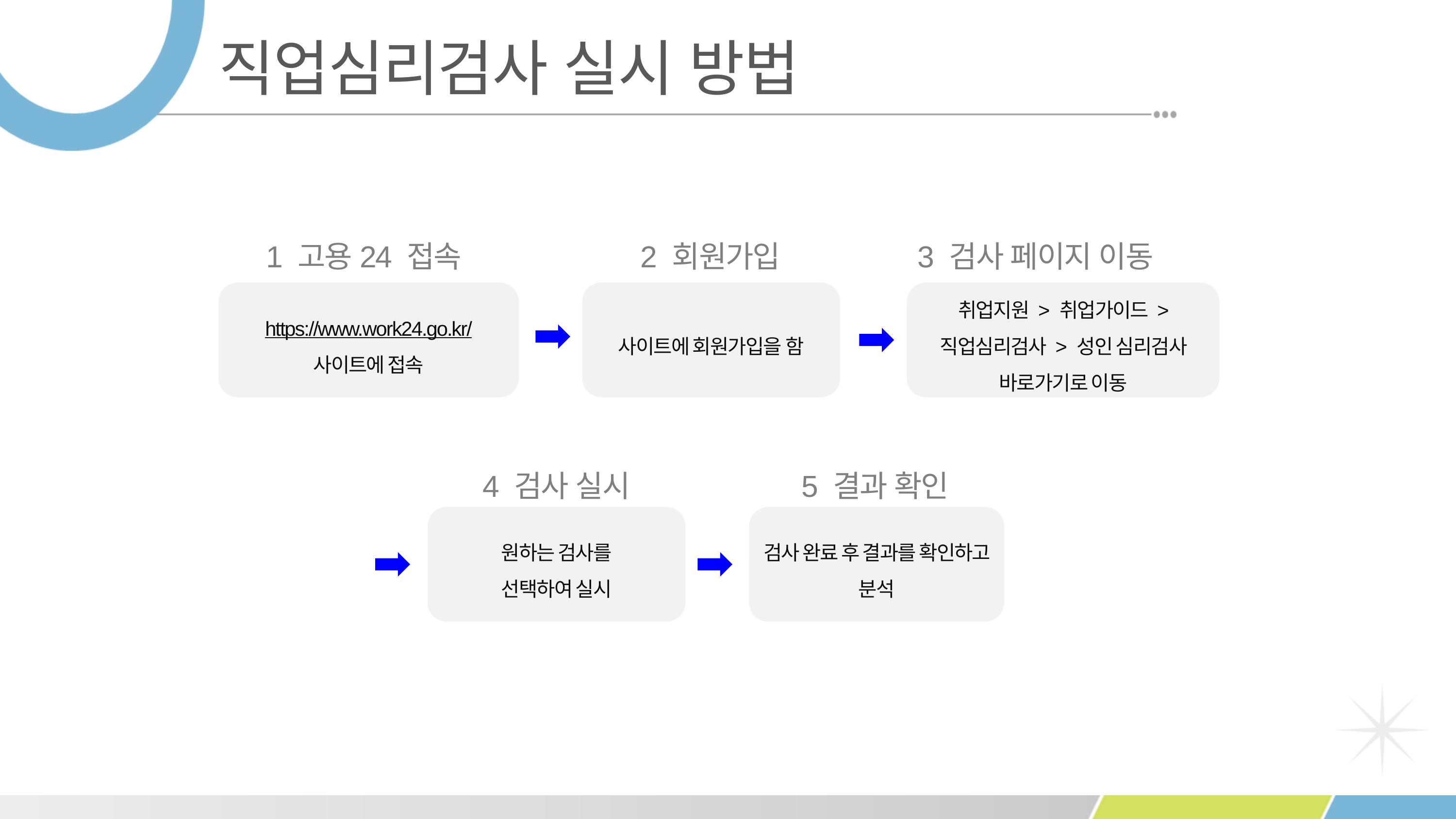

직업심리검사 실시 방법
1 고용24 접속
2 회원가입
3 검사 페이지 이동
https://www.work24.go.kr/ 사이트에 접속
사이트에 회원가입을 함
취업지원 > 취업가이드 > 직업심리검사 > 성인 심리검사 바로가기로 이동

4 검사 실시
5 결과 확인
원하는 검사를
선택하여 실시
검사 완료 후 결과를 확인하고 분석